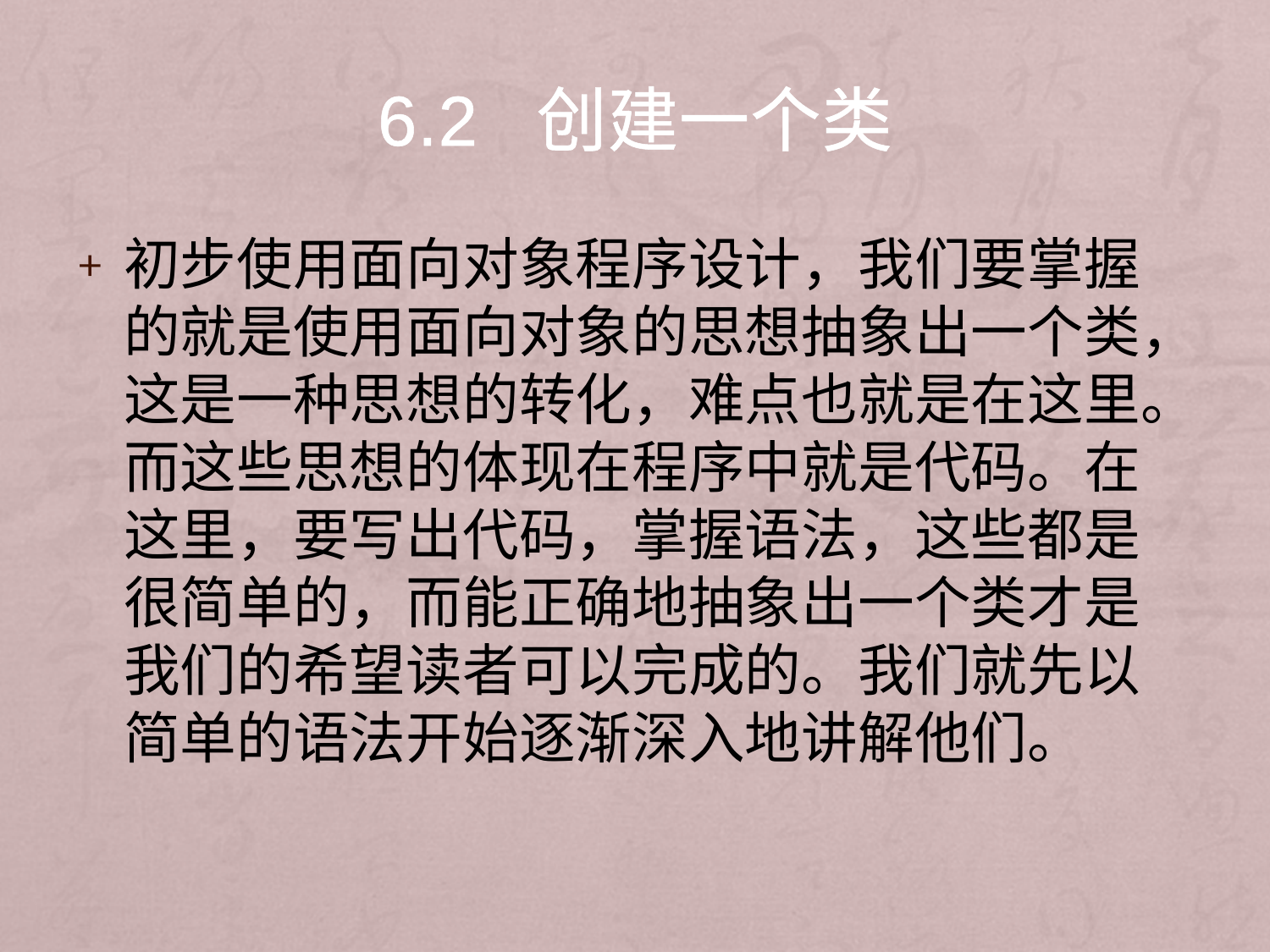

# 6.2  创建一个类
初步使用面向对象程序设计，我们要掌握的就是使用面向对象的思想抽象出一个类，这是一种思想的转化，难点也就是在这里。而这些思想的体现在程序中就是代码。在这里，要写出代码，掌握语法，这些都是很简单的，而能正确地抽象出一个类才是我们的希望读者可以完成的。我们就先以简单的语法开始逐渐深入地讲解他们。